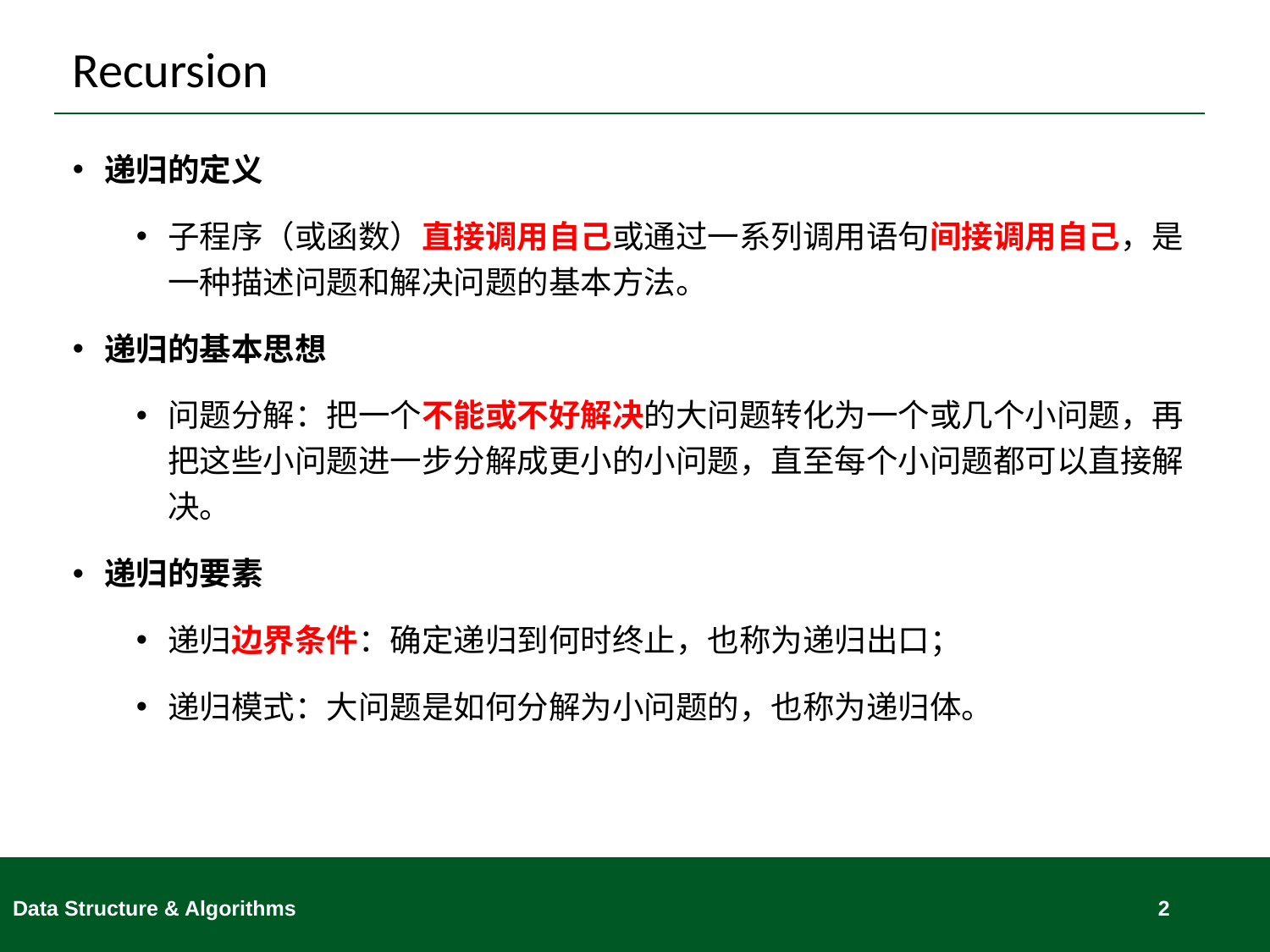

# Recursion
递归的定义
子程序（或函数）直接调用自己或通过一系列调用语句间接调用自己，是一种描述问题和解决问题的基本方法。
递归的基本思想
问题分解：把一个不能或不好解决的大问题转化为一个或几个小问题，再把这些小问题进一步分解成更小的小问题，直至每个小问题都可以直接解决。
递归的要素
递归边界条件：确定递归到何时终止，也称为递归出口；
递归模式：大问题是如何分解为小问题的，也称为递归体。

Data Structure & Algorithms
2